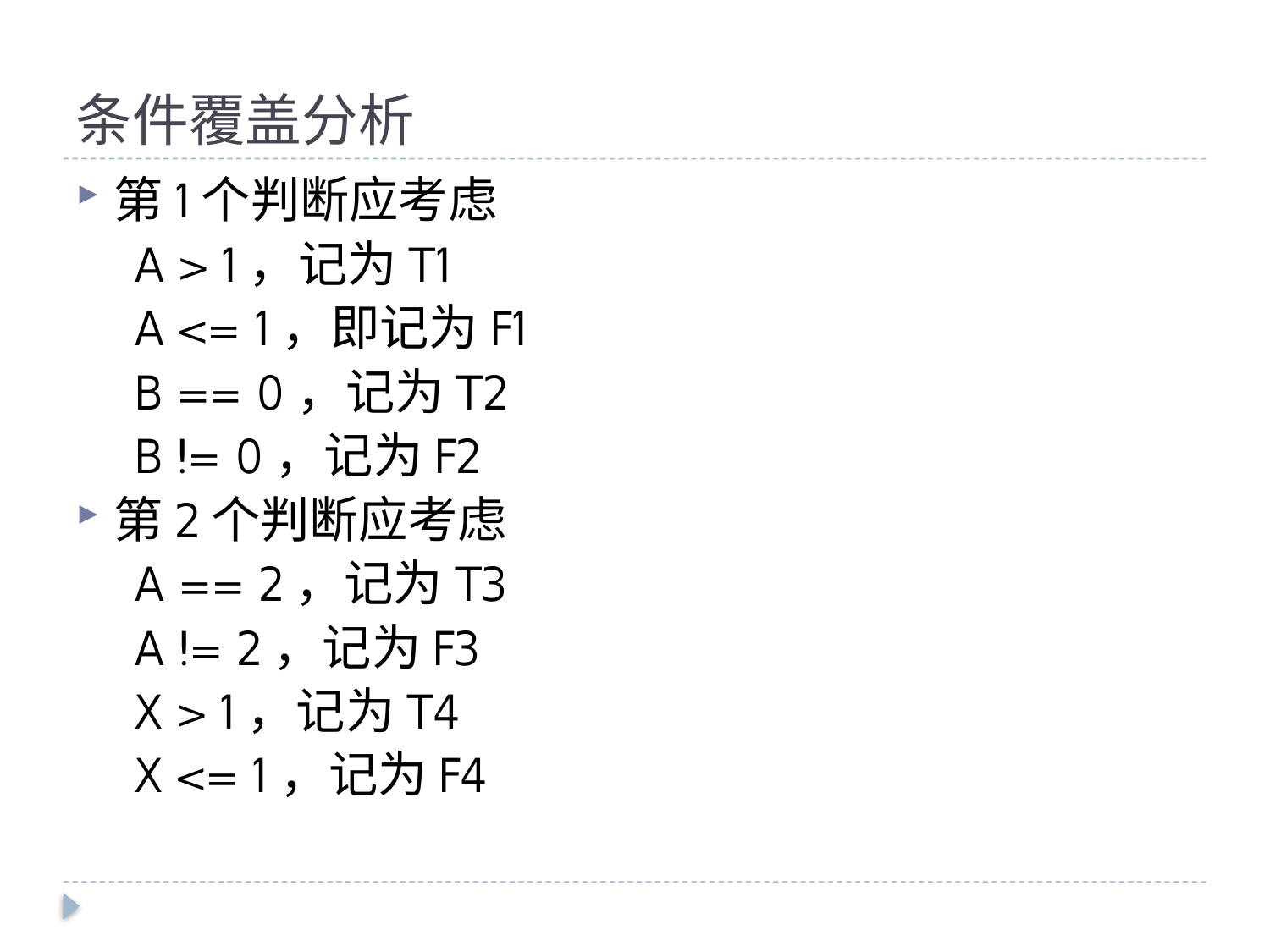

# 条件覆盖分析
第1个判断应考虑
    A > 1，记为T1
    A <= 1，即记为F1
    B == 0，记为T2
    B != 0，记为F2
第2个判断应考虑
    A == 2，记为T3
    A != 2，记为F3
    X > 1，记为T4
    X <= 1，记为F4